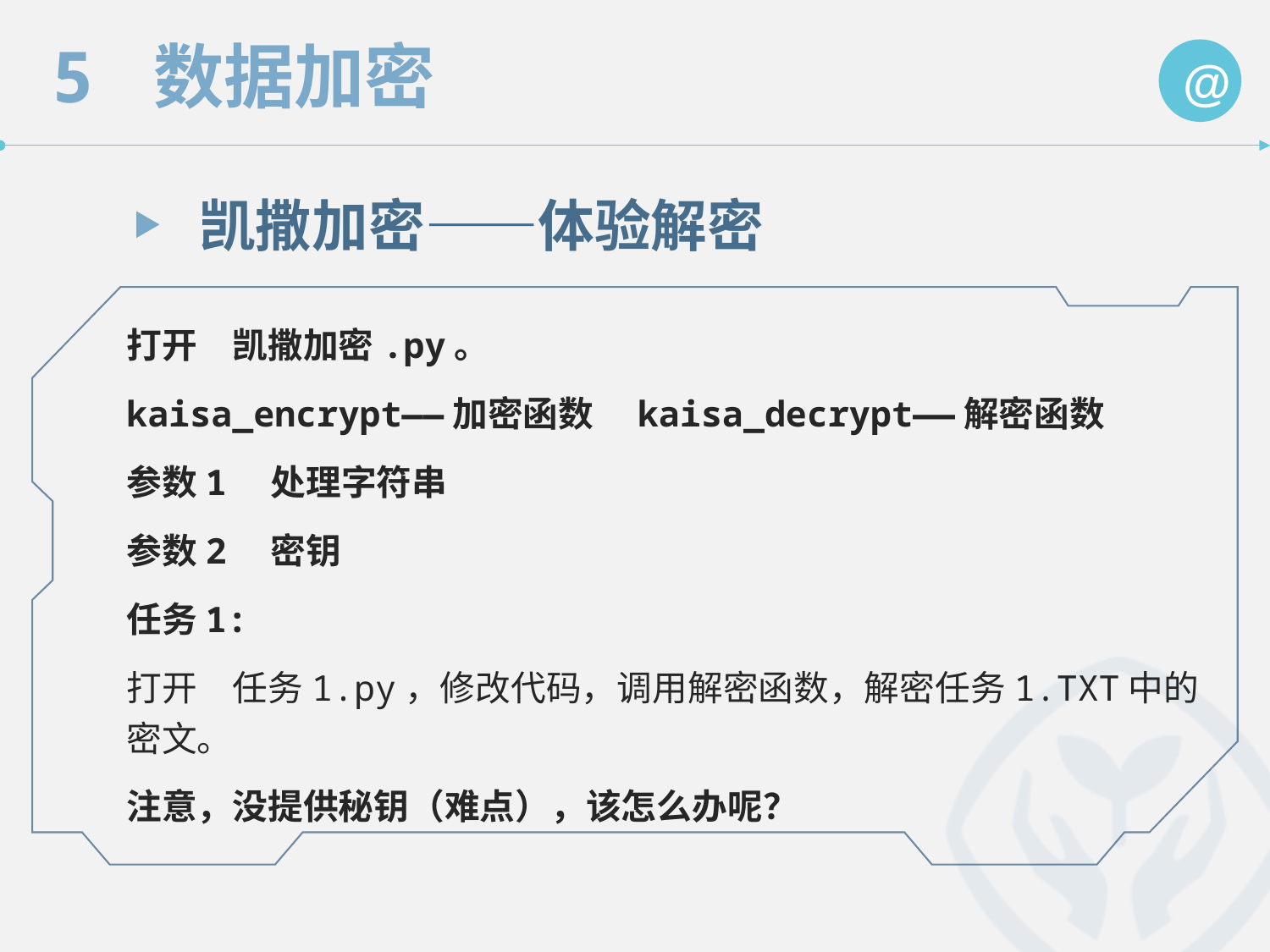

凯撒加密——体验解密

打开　凯撒加密.py。
kaisa_encrypt——加密函数　kaisa_decrypt——解密函数
参数1　处理字符串
参数2　密钥
任务1:
打开　任务1.py，修改代码，调用解密函数，解密任务1.TXT中的密文。
注意，没提供秘钥（难点），该怎么办呢？